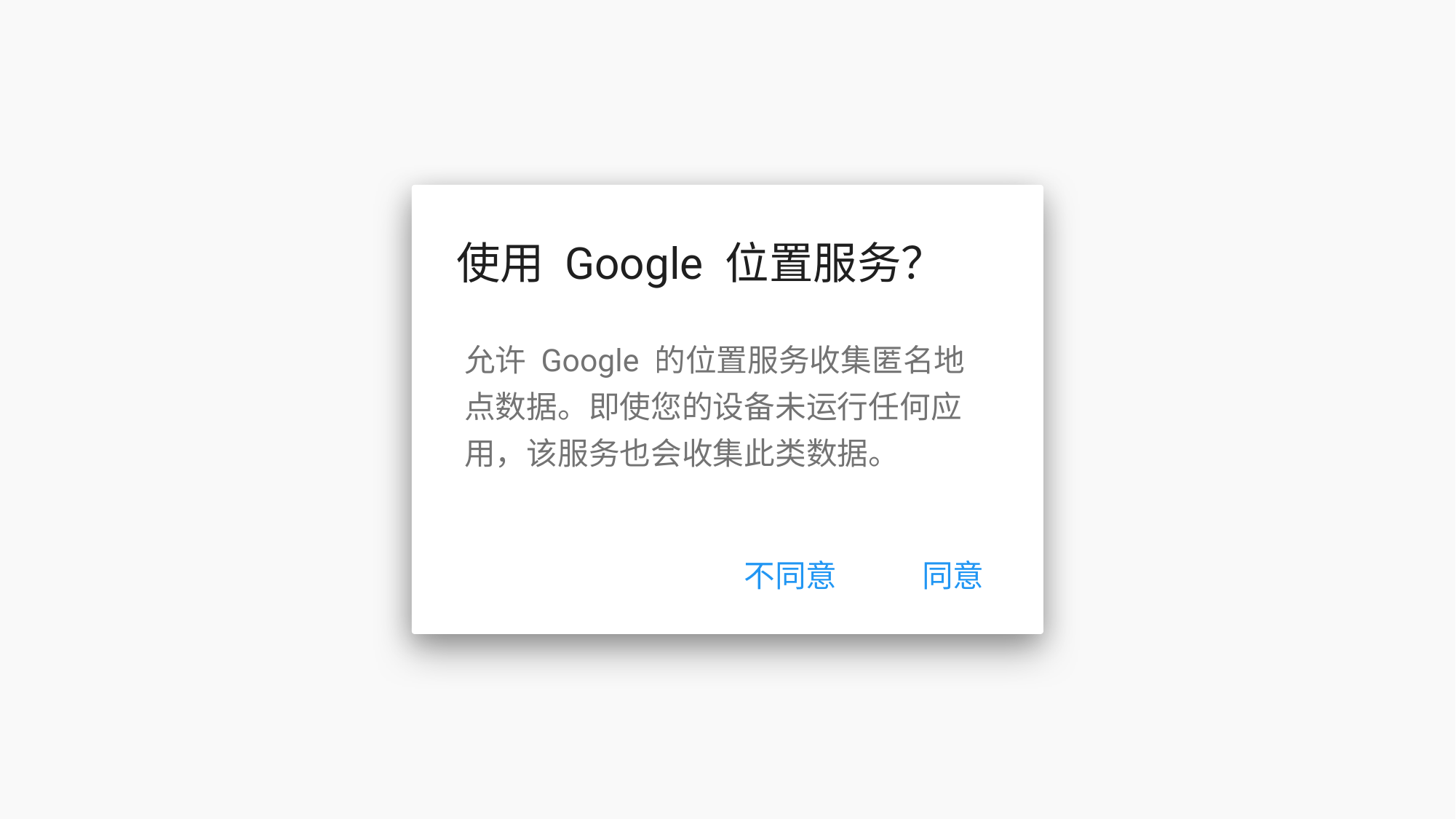

使用 Google 位置服务？
允许 Google 的位置服务收集匿名地点数据。即使您的设备未运行任何应用，该服务也会收集此类数据。
不同意
同意